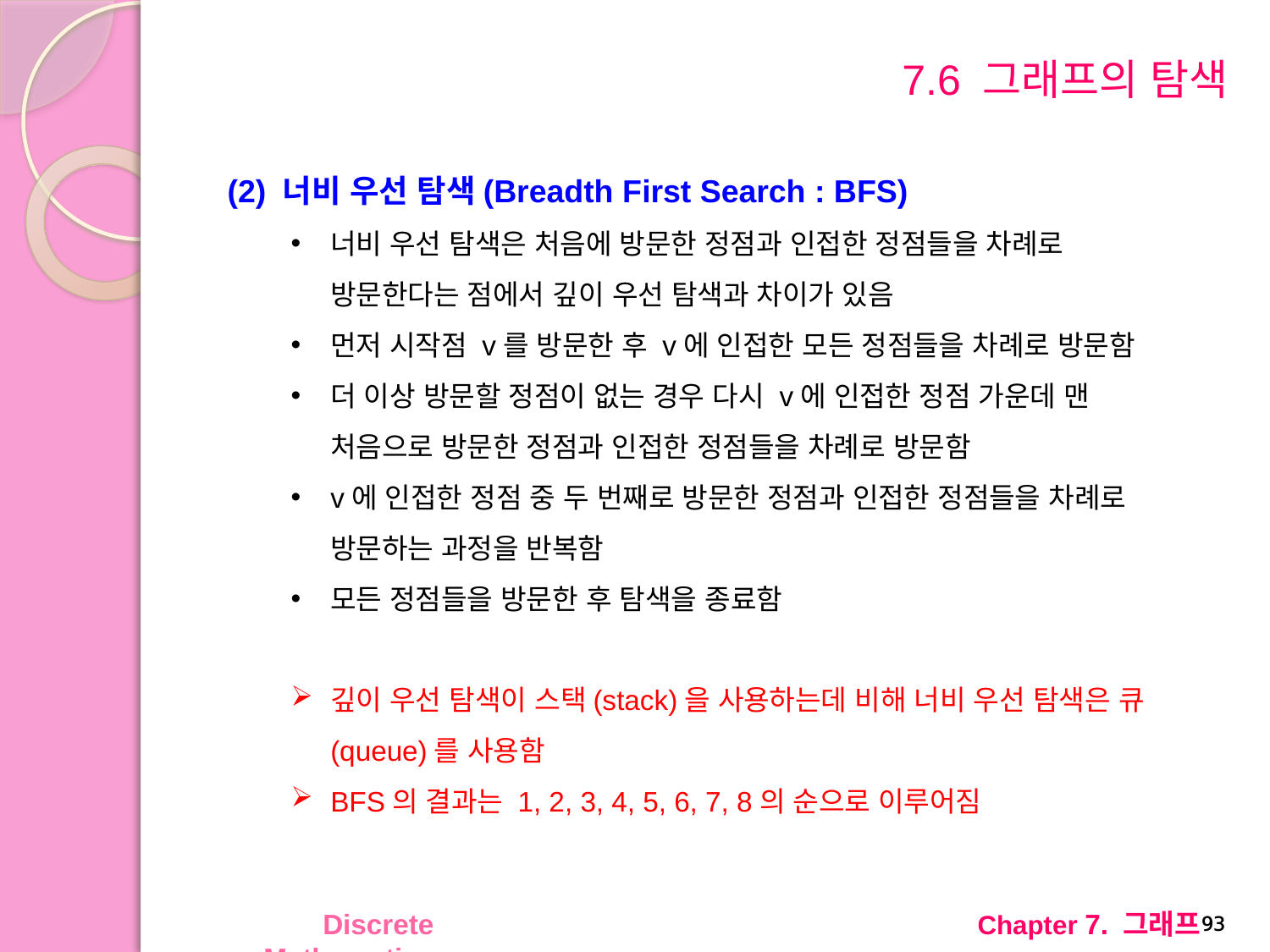

# 7.6 그래프의 탐색
(2) 너비 우선 탐색(Breadth First Search : BFS)
너비 우선 탐색은 처음에 방문한 정점과 인접한 정점들을 차례로 방문한다는 점에서 깊이 우선 탐색과 차이가 있음
먼저 시작점 v를 방문한 후 v에 인접한 모든 정점들을 차례로 방문함
더 이상 방문할 정점이 없는 경우 다시 v에 인접한 정점 가운데 맨 처음으로 방문한 정점과 인접한 정점들을 차례로 방문함
v에 인접한 정점 중 두 번째로 방문한 정점과 인접한 정점들을 차례로 방문하는 과정을 반복함
모든 정점들을 방문한 후 탐색을 종료함

깊이 우선 탐색이 스택(stack)을 사용하는데 비해 너비 우선 탐색은 큐(queue)를 사용함
BFS의 결과는 1, 2, 3, 4, 5, 6, 7, 8의 순으로 이루어짐
Discrete Mathematics
Chapter 7. 그래프
93